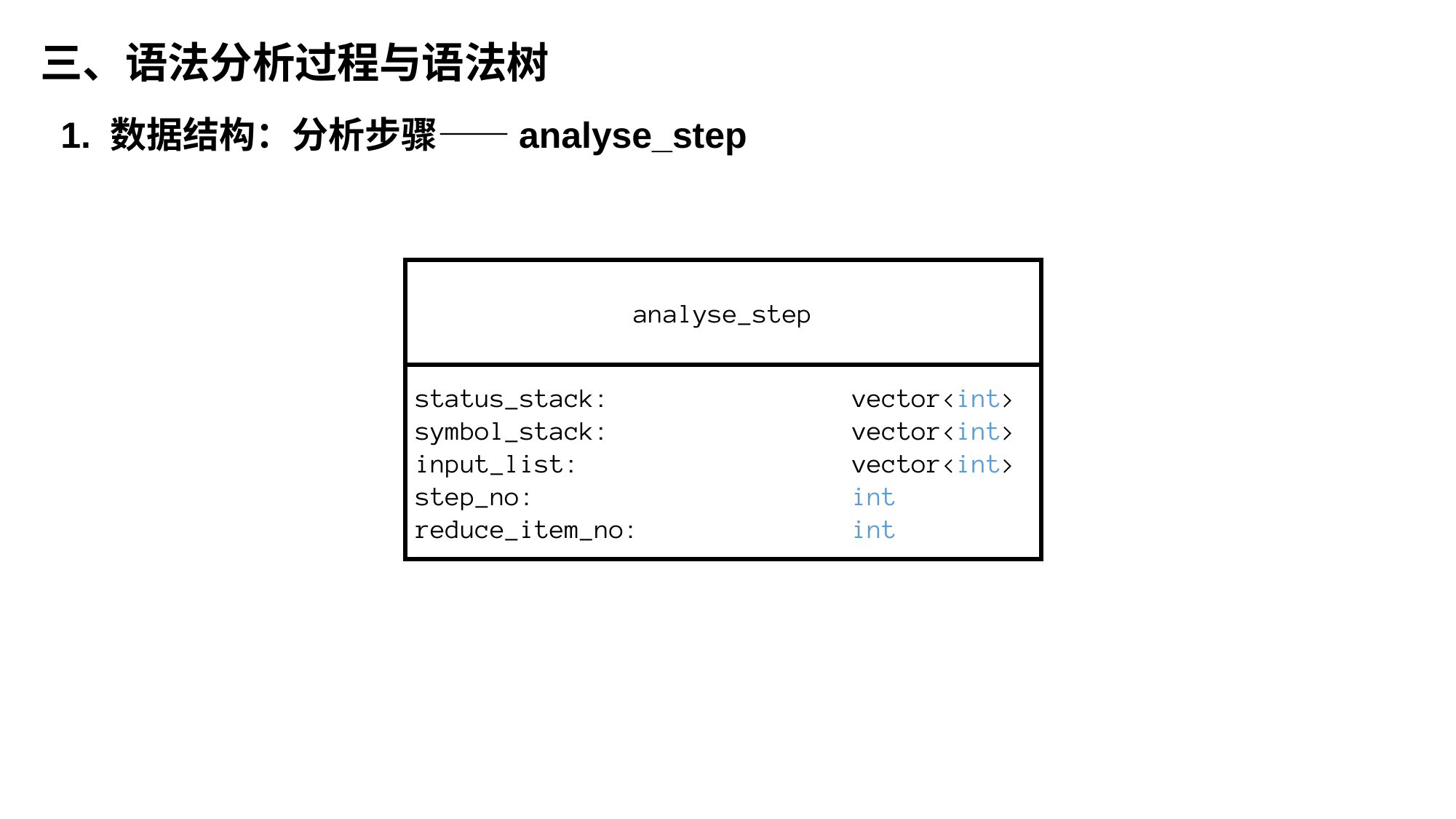

三、语法分析过程与语法树
1. 数据结构：分析步骤——analyse_step
analyse_step
status_stack:			vector<int>
symbol_stack:			vector<int>
input_list:			vector<int>
step_no:			int
reduce_item_no:		int